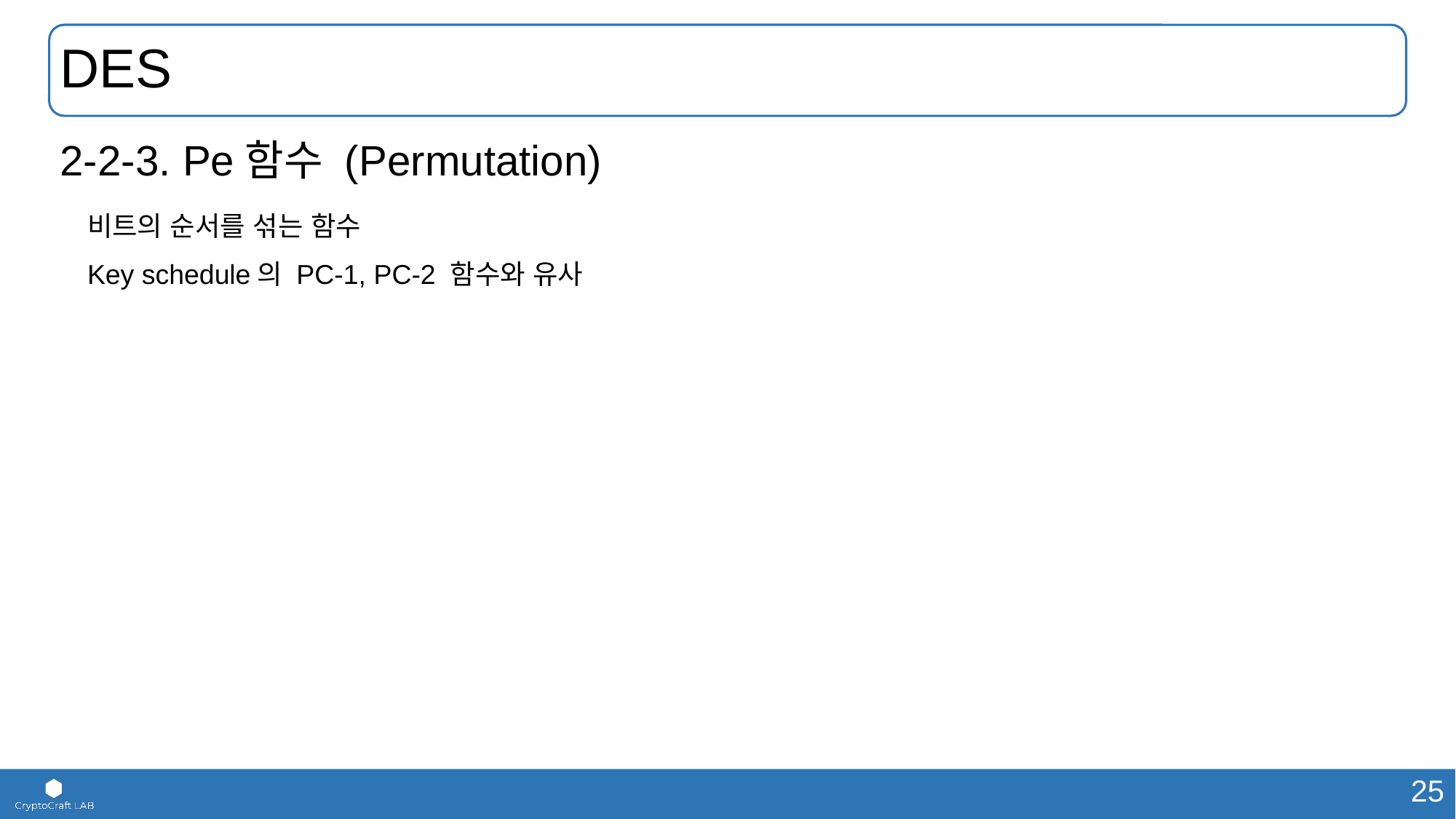

# DES
2-2-3. Pe함수 (Permutation)
	비트의 순서를 섞는 함수
	Key schedule의 PC-1, PC-2 함수와 유사